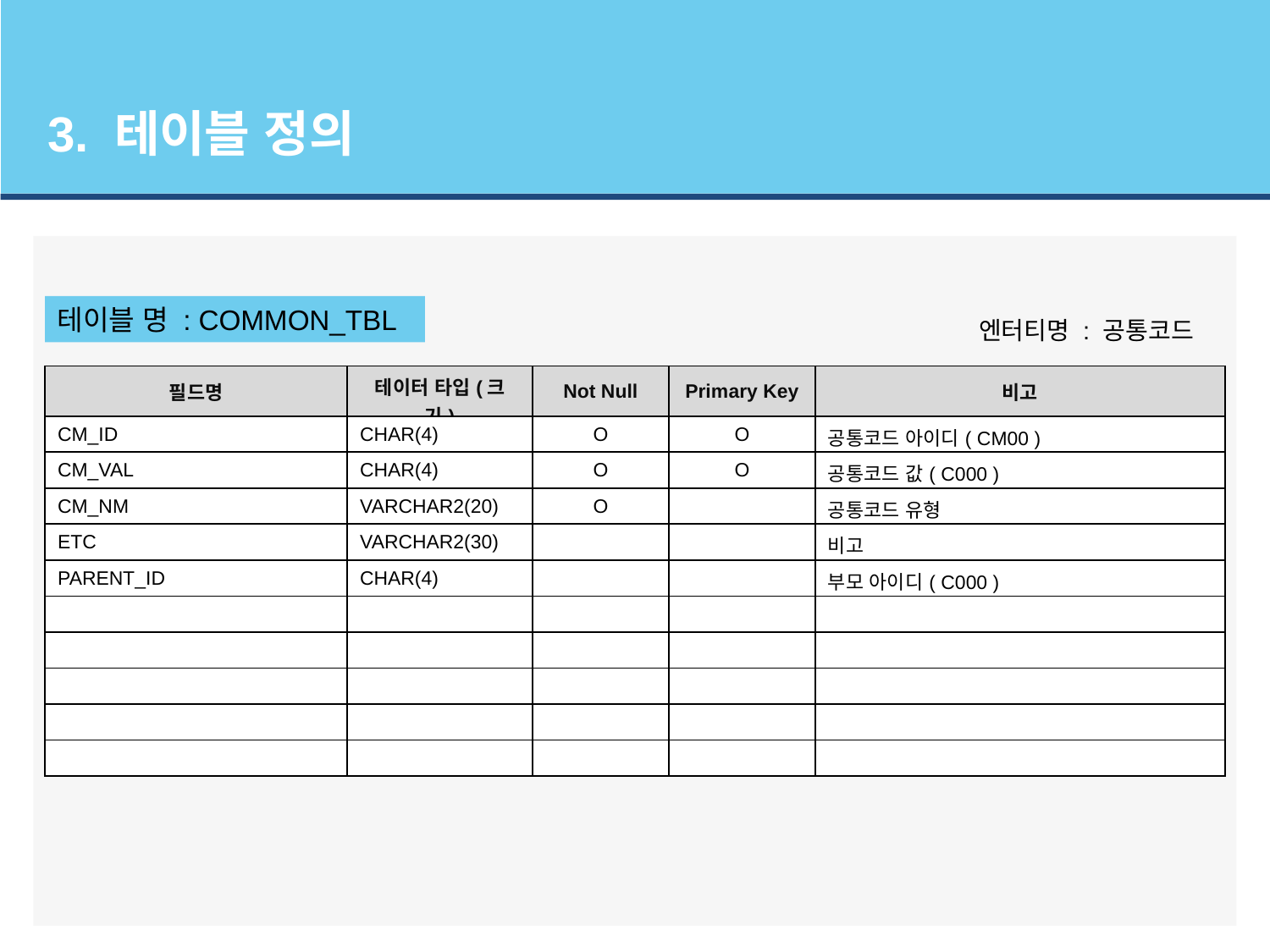

3. 테이블 정의

테이블 명 : COMMON_TBL
엔터티명 : 공통코드
| 필드명 | 테이터 타입(크기) | Not Null | Primary Key | 비고 |
| --- | --- | --- | --- | --- |
| CM\_ID | CHAR(4) | O | O | 공통코드 아이디( CM00 ) |
| CM\_VAL | CHAR(4) | O | O | 공통코드 값( C000 ) |
| CM\_NM | VARCHAR2(20) | O |  | 공통코드 유형 |
| ETC | VARCHAR2(30) |  |  | 비고 |
| PARENT\_ID | CHAR(4) |  |  | 부모 아이디( C000 ) |
|  |  |  |  |  |
|  |  |  |  |  |
|  |  |  |  |  |
|  |  |  |  |  |
|  |  |  |  |  |